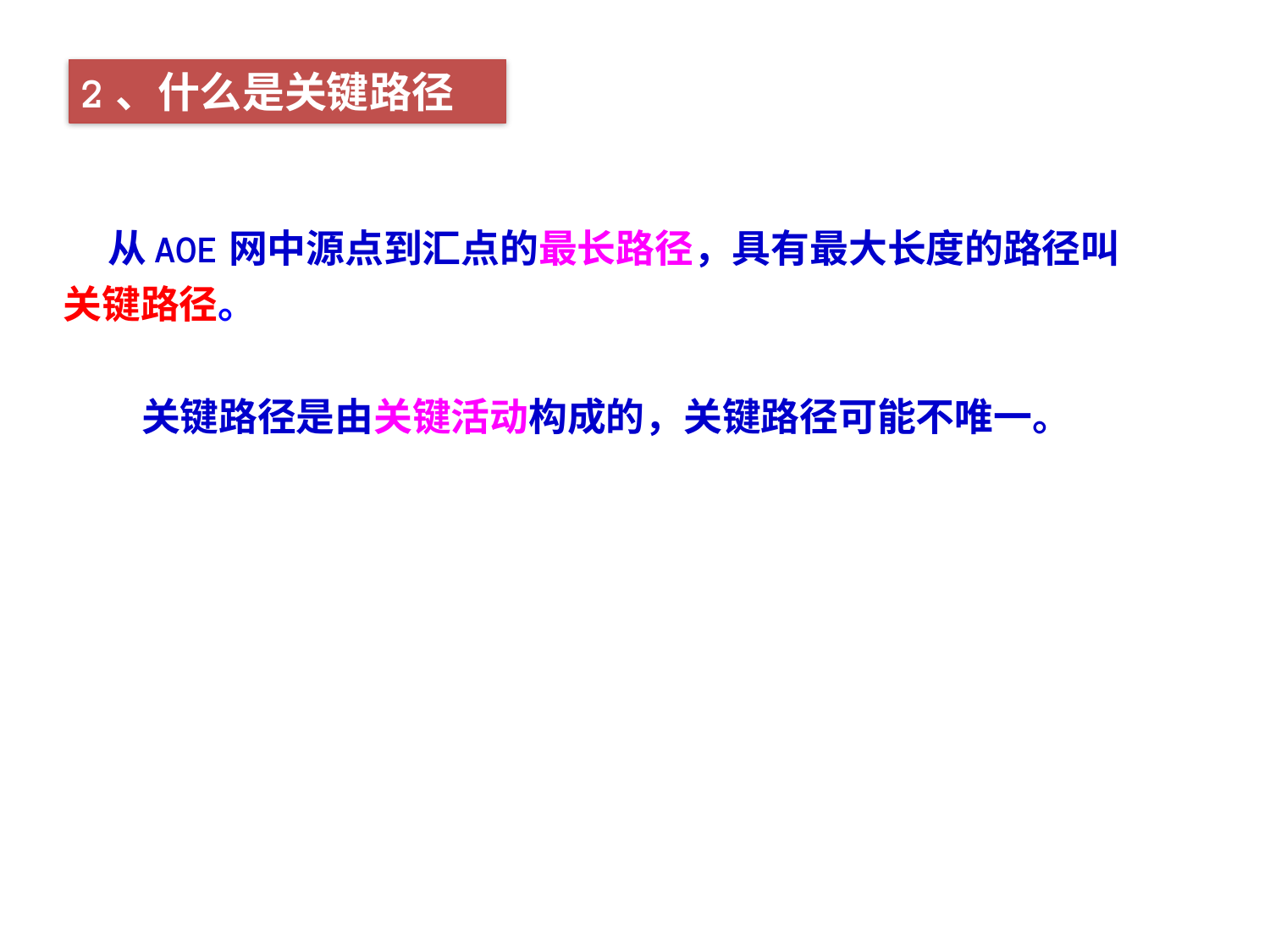

2、什么是关键路径
    从AOE网中源点到汇点的最长路径，具有最大长度的路径叫关键路径。
关键路径是由关键活动构成的，关键路径可能不唯一。